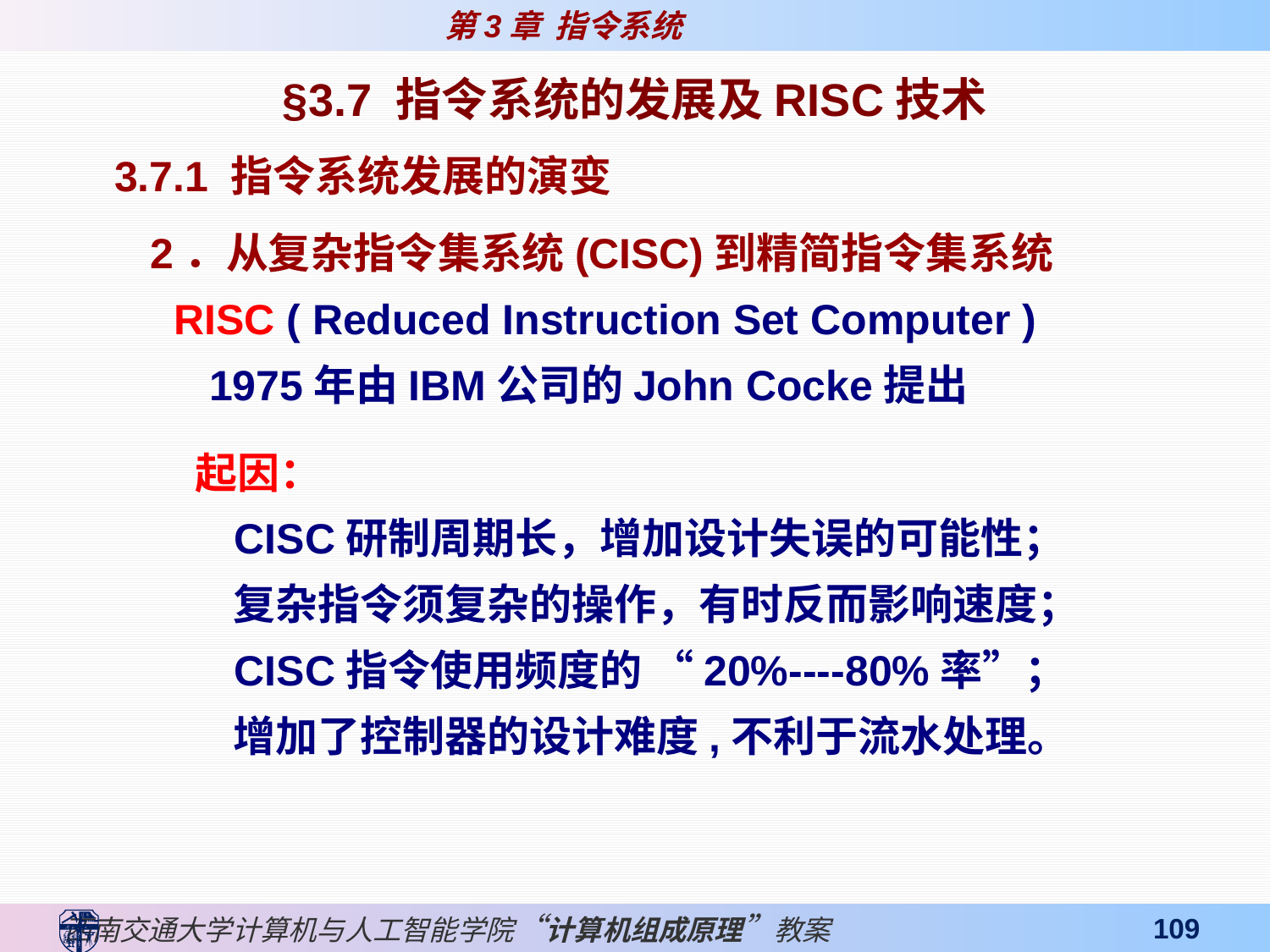

§3.7 指令系统的发展及RISC技术
3.7.1 指令系统发展的演变
 2．从复杂指令集系统(CISC)到精简指令集系统
   RISC ( Reduced Instruction Set Computer )
      1975年由IBM公司的John Cocke提出
 起因：
     CISC研制周期长，增加设计失误的可能性；
     复杂指令须复杂的操作，有时反而影响速度；
     CISC指令使用频度的 “20%----80%率”；
     增加了控制器的设计难度,不利于流水处理。